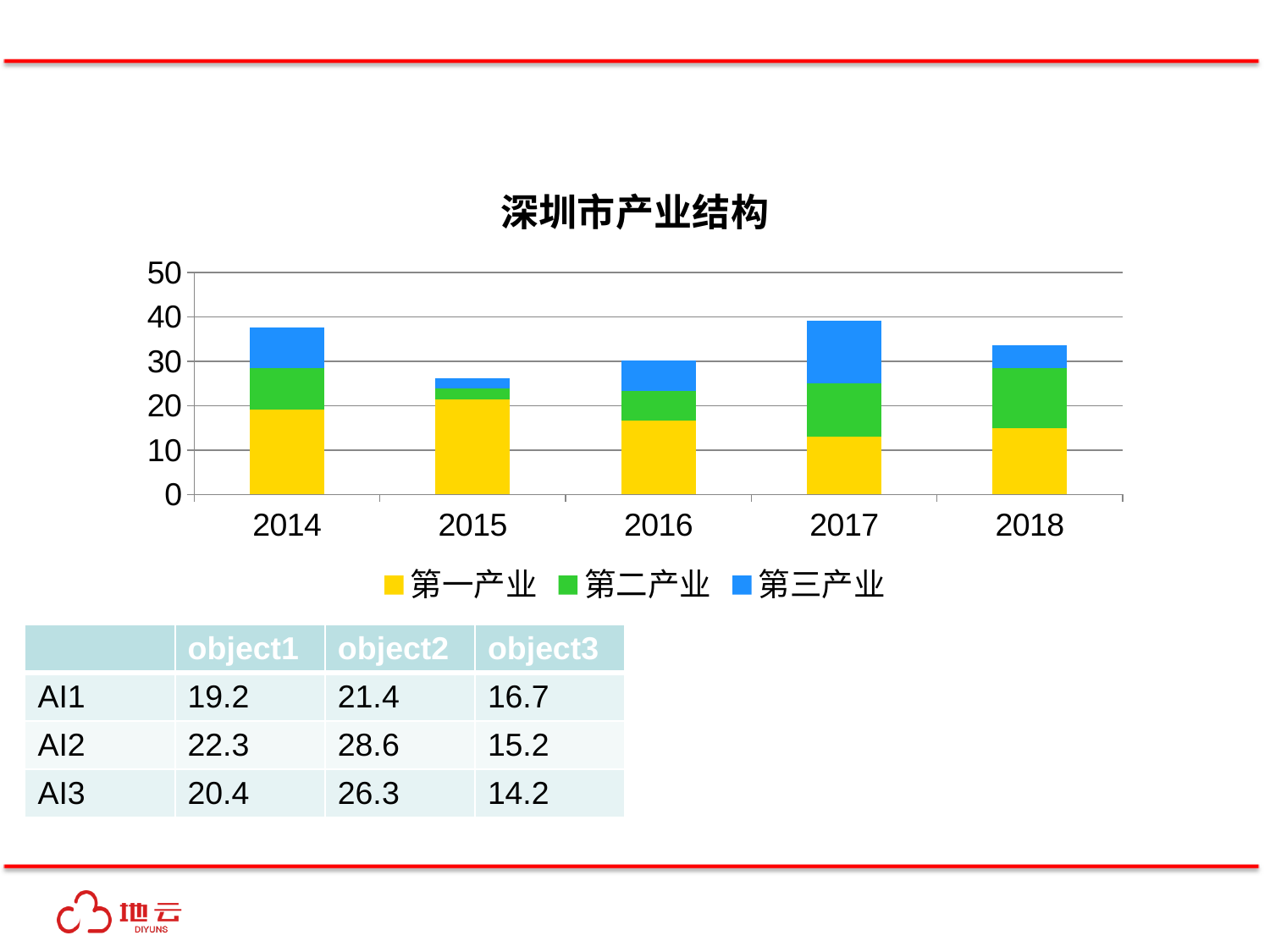

### Chart: 深圳市产业结构

| Category | 第一产业 | 第二产业 | 第三产业 |
|---|---|---|---|
| 2014 | 19.2 | 9.2 | 9.2 |
| 2015 | 21.4 | 2.4 | 2.4 |
| 2016 | 16.7 | 6.7 | 6.7 |
| 2017 | 13.0 | 12.0 | 14.1 |
| 2018 | 15.0 | 13.5 | 5.2 |
|  | object1 | object2 | object3 |
| --- | --- | --- | --- |
| AI1 | 19.2 | 21.4 | 16.7 |
| AI2 | 22.3 | 28.6 | 15.2 |
| AI3 | 20.4 | 26.3 | 14.2 |